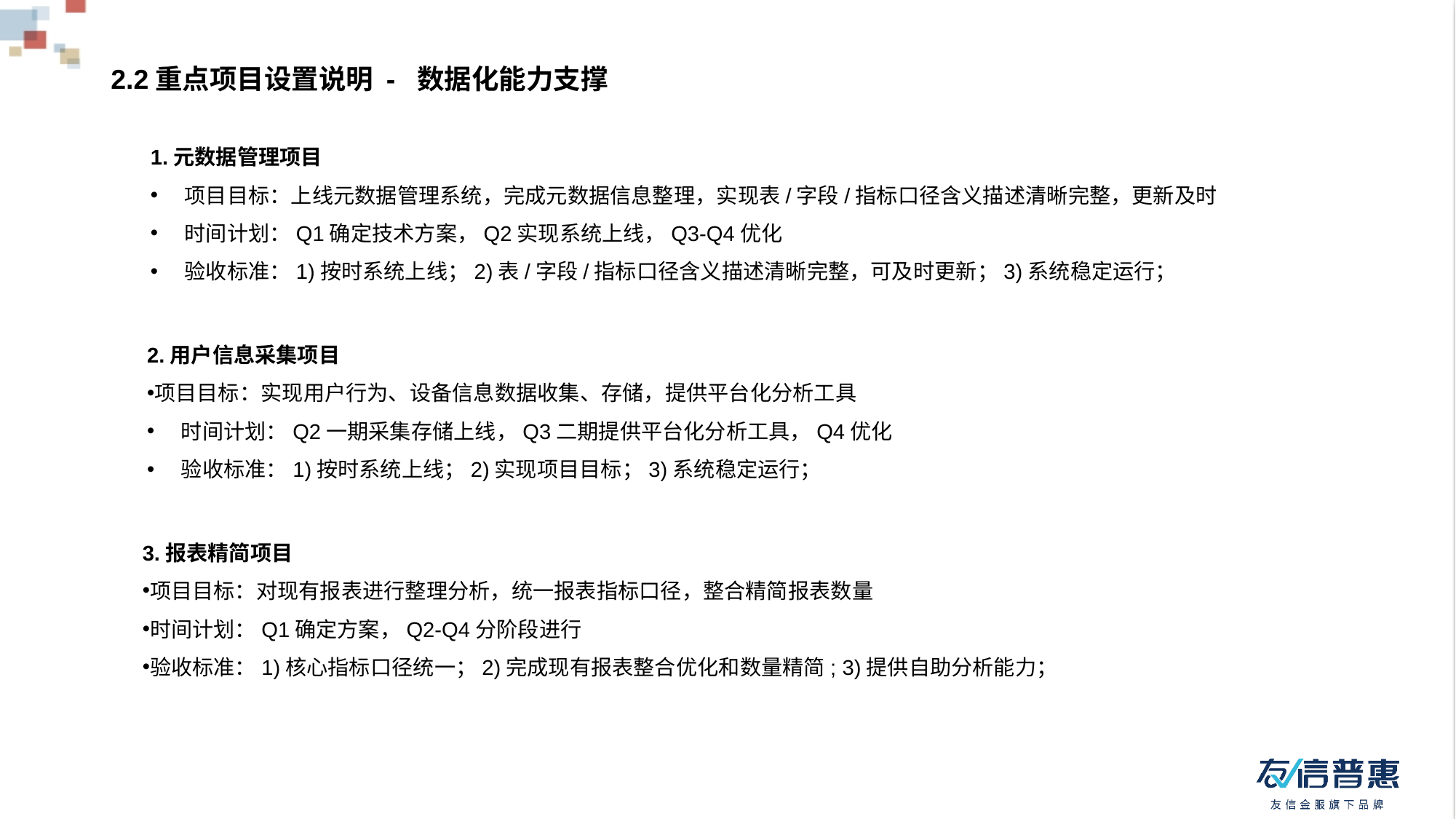

2.2重点项目设置说明 -  数据化能力支撑
1.元数据管理项目
项目目标：上线元数据管理系统，完成元数据信息整理，实现表/字段/指标口径含义描述清晰完整，更新及时
时间计划：Q1确定技术方案，Q2实现系统上线，Q3-Q4优化
验收标准：1)按时系统上线；2)表/字段/指标口径含义描述清晰完整，可及时更新；3)系统稳定运行；
2.用户信息采集项目
项目目标：实现用户行为、设备信息数据收集、存储，提供平台化分析工具
时间计划：Q2一期采集存储上线，Q3二期提供平台化分析工具，Q4优化
验收标准：1)按时系统上线；2)实现项目目标；3)系统稳定运行；
3.报表精简项目
项目目标：对现有报表进行整理分析，统一报表指标口径，整合精简报表数量
时间计划：Q1确定方案，Q2-Q4分阶段进行
验收标准：1)核心指标口径统一；2)完成现有报表整合优化和数量精简; 3)提供自助分析能力；